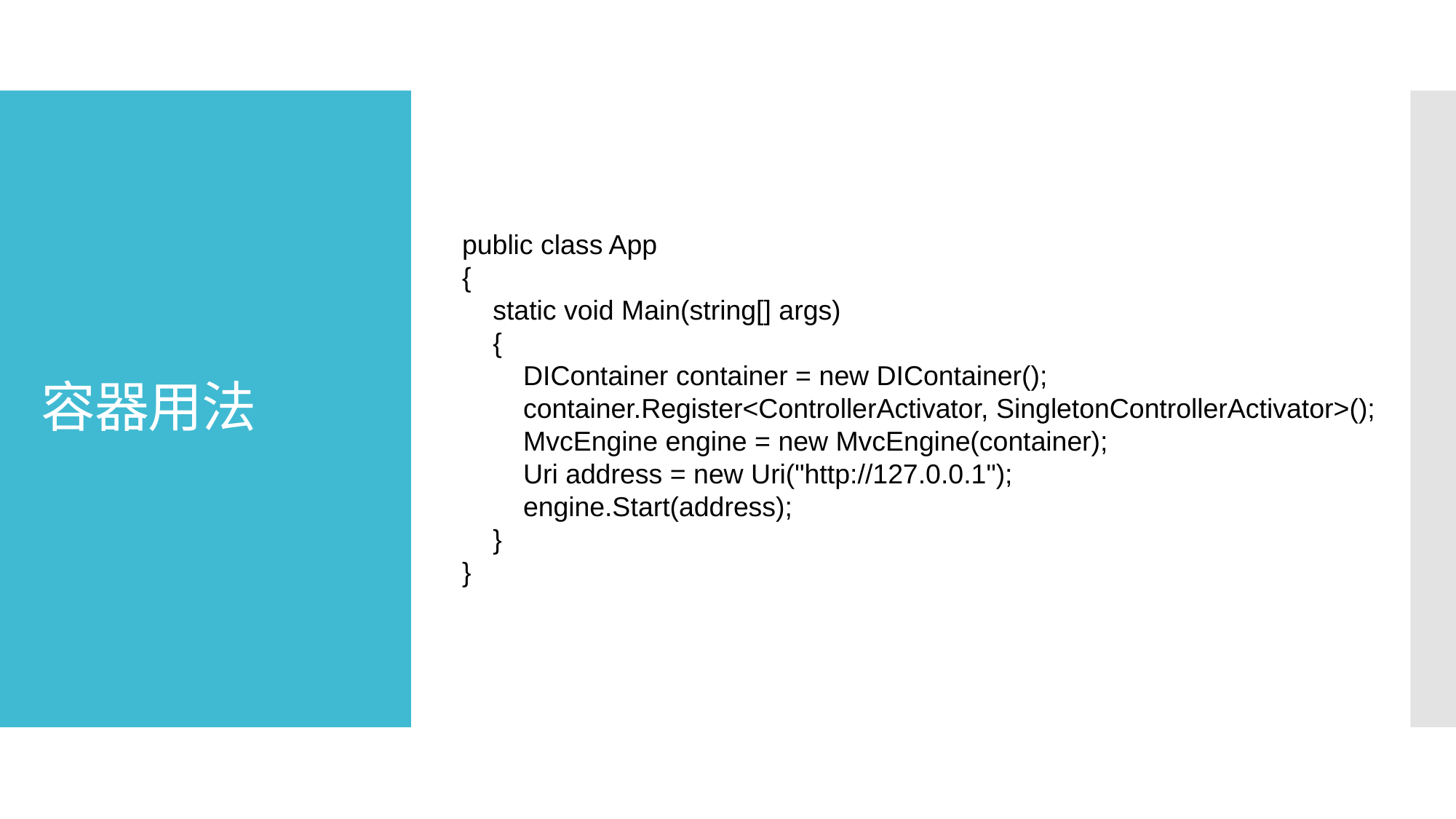

# 容器用法
public class App
{
    static void Main(string[] args)
    {
        DIContainer container = new DIContainer();
        container.Register<ControllerActivator, SingletonControllerActivator>();
        MvcEngine engine = new MvcEngine(container);
        Uri address = new Uri("http://127.0.0.1");
        engine.Start(address);
    }
}